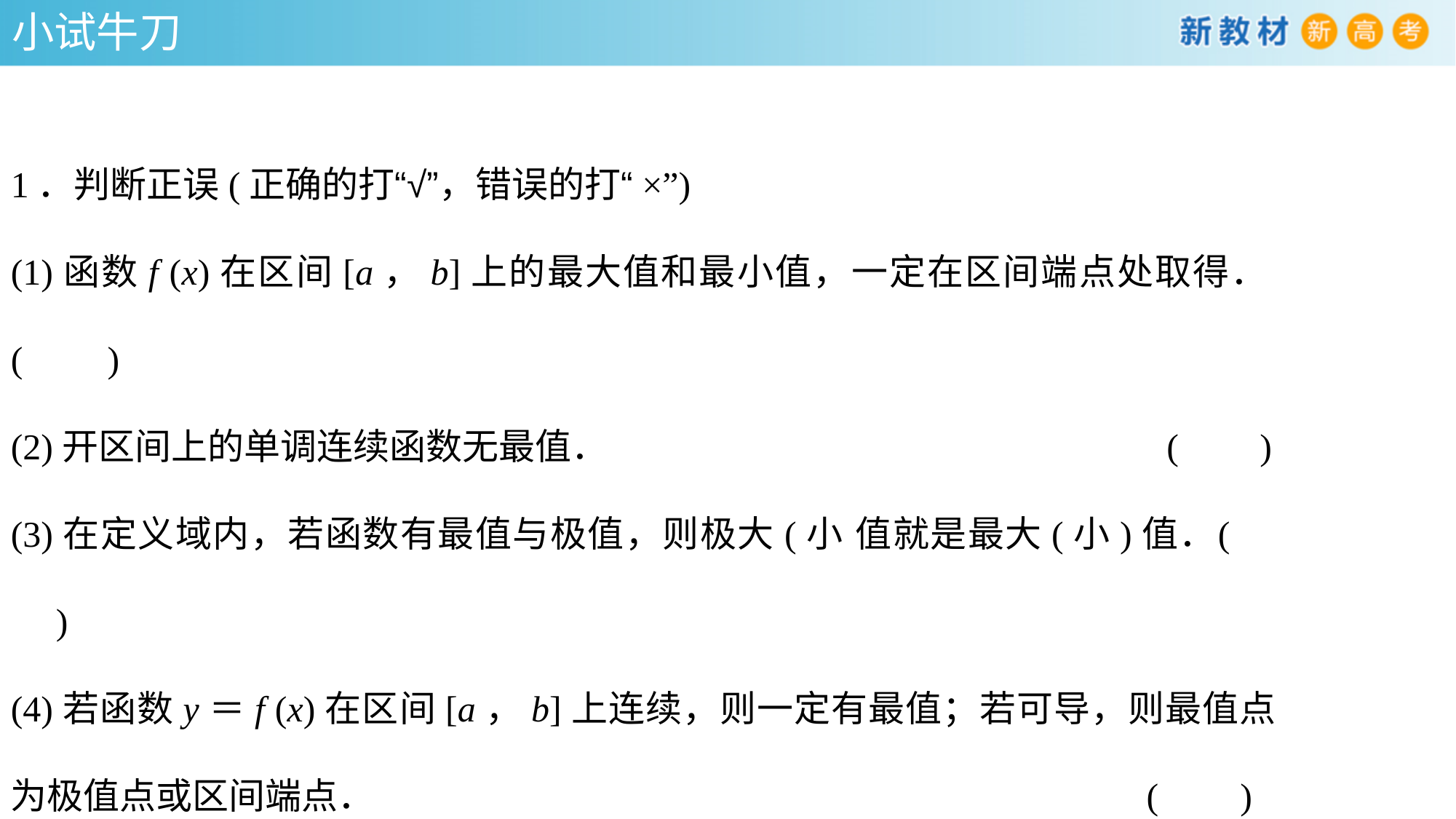

小试牛刀
1．判断正误(正确的打“√”，错误的打“×”)
(1)函数f (x)在区间[a，b]上的最大值和最小值，一定在区间端点处取得．(　   )
(2)开区间上的单调连续函数无最值．                                                      (   　)
(3)在定义域内，若函数有最值与极值，则极大(小 值就是最大(小)值．	(　　)
(4)若函数y＝f (x)在区间[a，b]上连续，则一定有最值；若可导，则最值点为极值点或区间端点．	(　　)